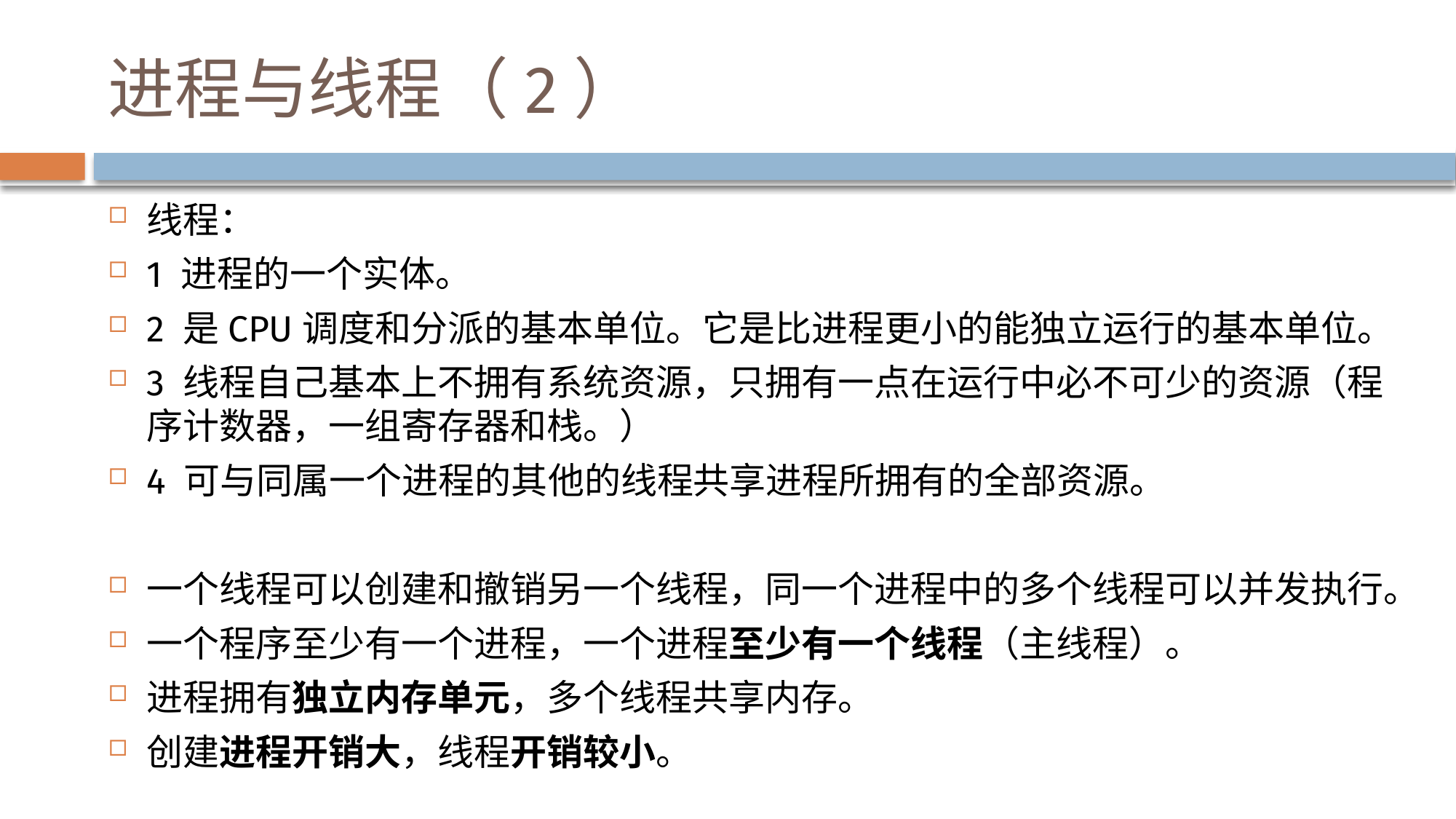

# 进程与线程（2）
线程：
1 进程的一个实体。
2 是CPU调度和分派的基本单位。它是比进程更小的能独立运行的基本单位。
3 线程自己基本上不拥有系统资源，只拥有一点在运行中必不可少的资源（程序计数器，一组寄存器和栈。）
4 可与同属一个进程的其他的线程共享进程所拥有的全部资源。

一个线程可以创建和撤销另一个线程，同一个进程中的多个线程可以并发执行。
一个程序至少有一个进程，一个进程至少有一个线程（主线程）。
进程拥有独立内存单元，多个线程共享内存。
创建进程开销大，线程开销较小。